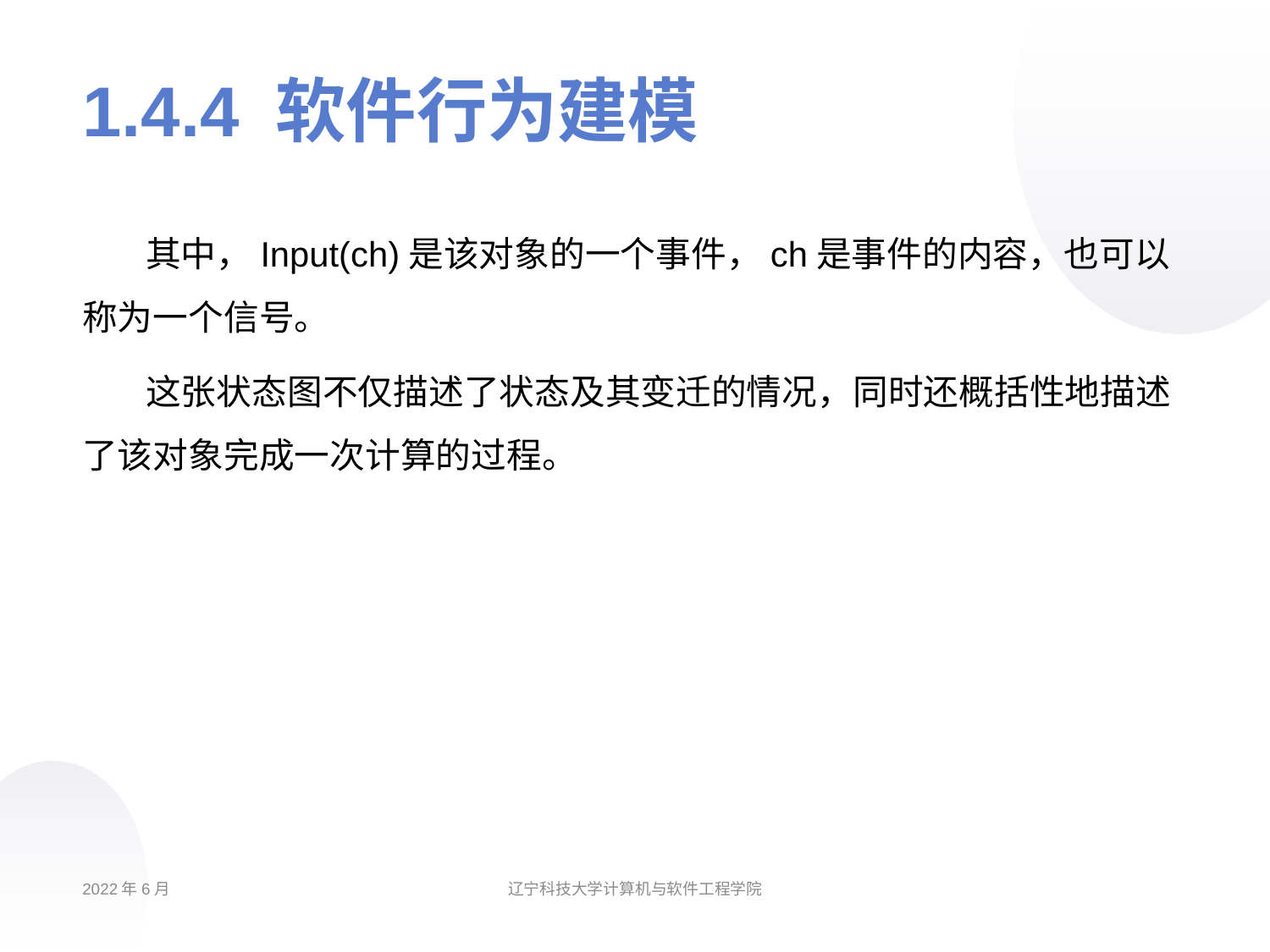

# 1.4.4 软件行为建模
其中，Input(ch)是该对象的一个事件，ch是事件的内容，也可以称为一个信号。
这张状态图不仅描述了状态及其变迁的情况，同时还概括性地描述了该对象完成一次计算的过程。

2022年6月
辽宁科技大学计算机与软件工程学院
192